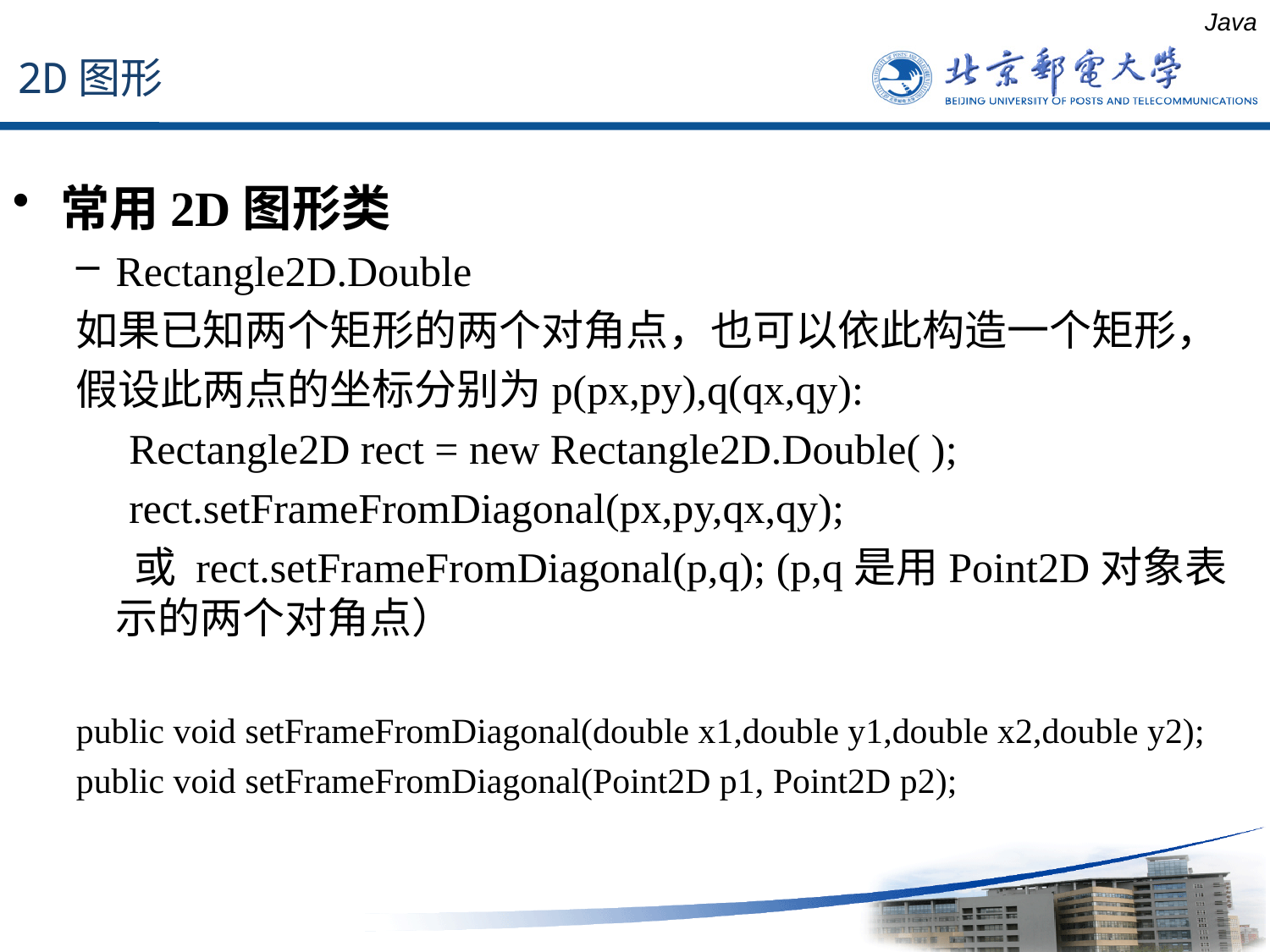

2D图形
Java
常用2D图形类
Rectangle2D.Double
如果已知两个矩形的两个对角点，也可以依此构造一个矩形，
假设此两点的坐标分别为p(px,py),q(qx,qy):
     Rectangle2D rect = new Rectangle2D.Double( );
     rect.setFrameFromDiagonal(px,py,qx,qy);
     或 rect.setFrameFromDiagonal(p,q); (p,q是用Point2D对象表示的两个对角点）

public void setFrameFromDiagonal(double x1,double y1,double x2,double y2);
public void setFrameFromDiagonal(Point2D p1, Point2D p2);